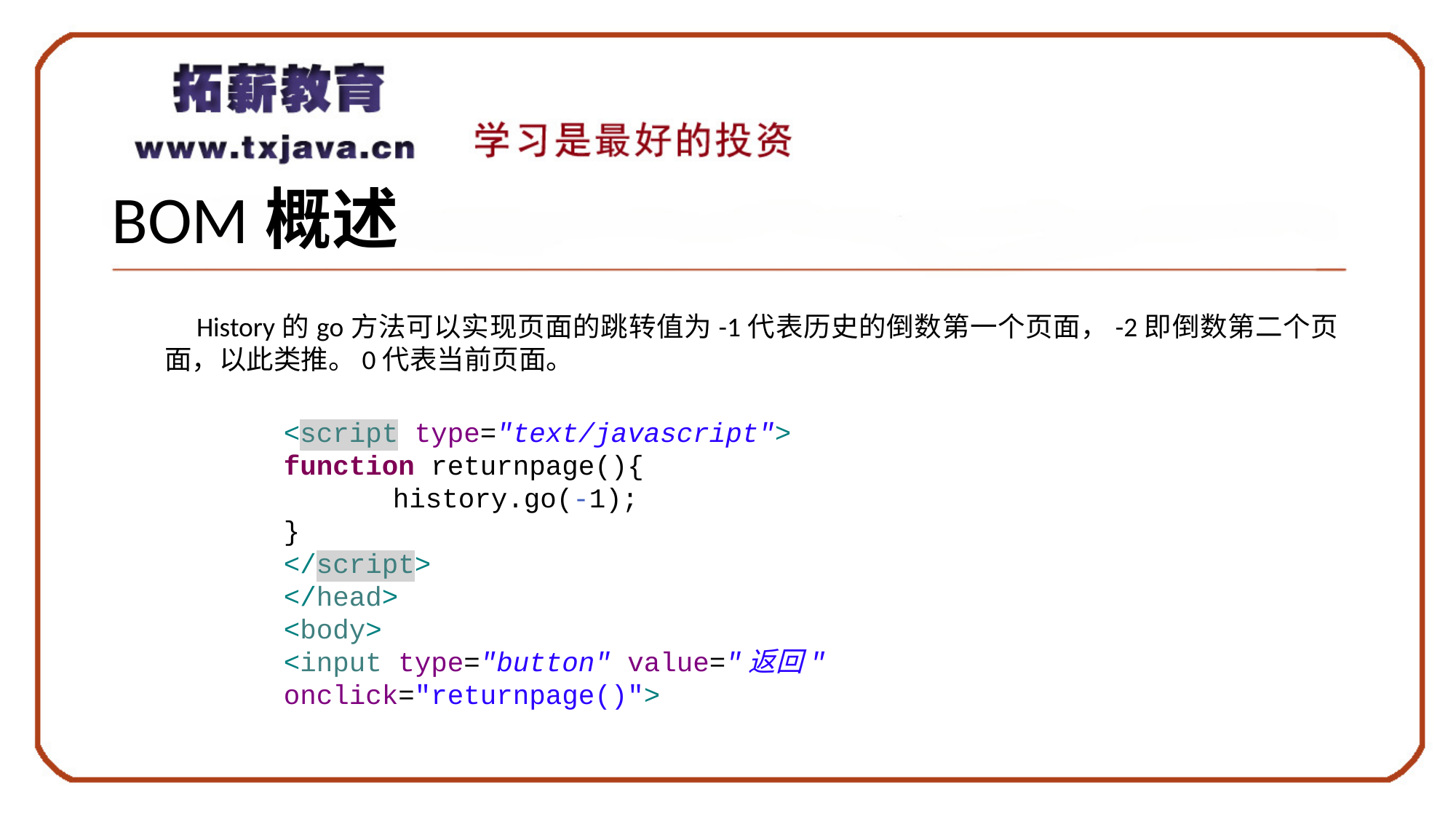

# BOM概述
History的go方法可以实现页面的跳转值为-1代表历史的倒数第一个页面，-2即倒数第二个页面，以此类推。0代表当前页面。
<script type="text/javascript">
function returnpage(){
	history.go(-1);
}
</script>
</head>
<body>
<input type="button" value="返回" onclick="returnpage()">